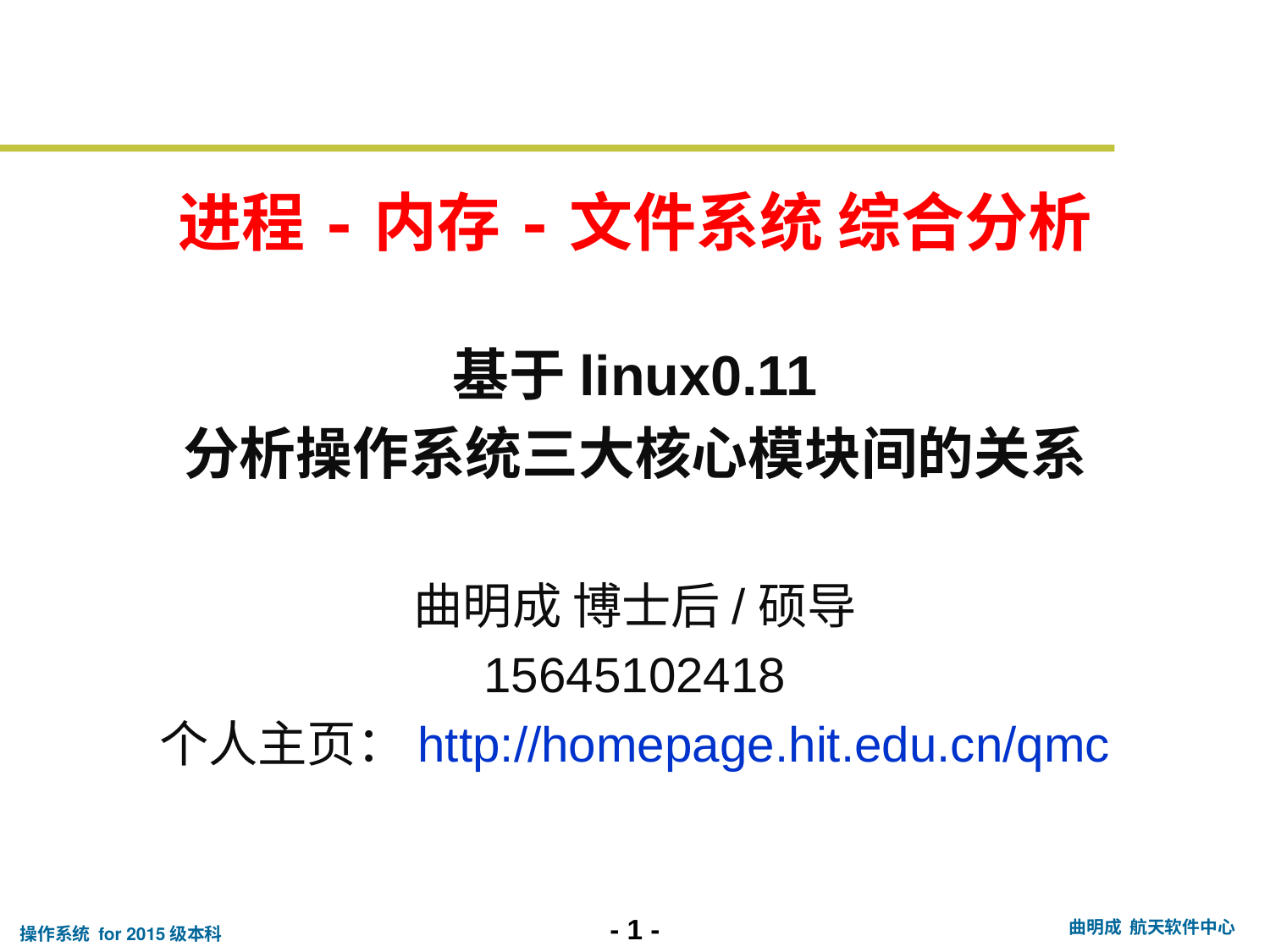

#
进程-内存-文件系统 综合分析

基于linux0.11
分析操作系统三大核心模块间的关系

曲明成 博士后/硕导
15645102418
个人主页：http://homepage.hit.edu.cn/qmc